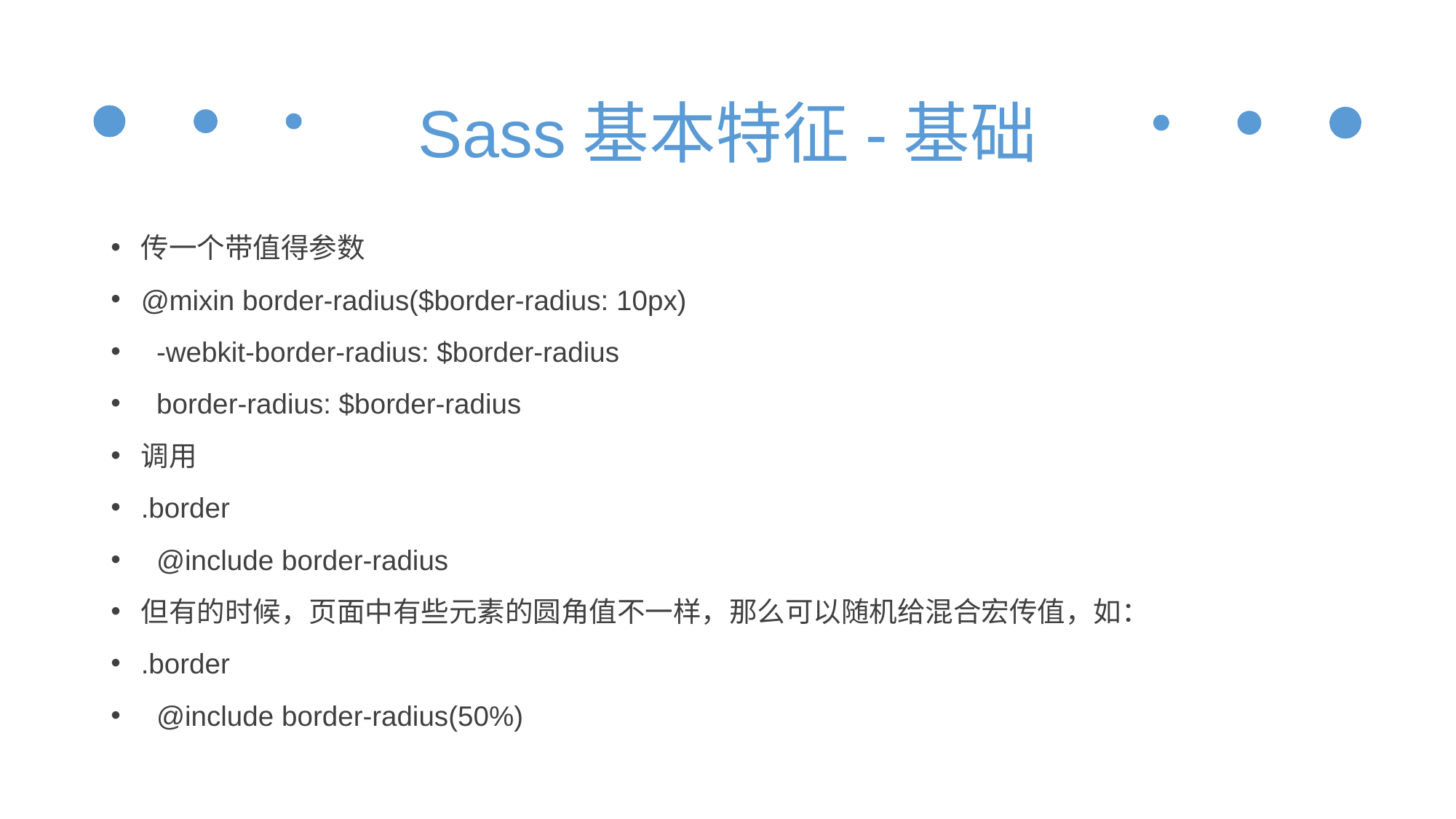

# Sass基本特征-基础
传一个带值得参数
@mixin border-radius($border-radius: 10px)
  -webkit-border-radius: $border-radius
  border-radius: $border-radius
调用
.border
  @include border-radius
但有的时候，页面中有些元素的圆角值不一样，那么可以随机给混合宏传值，如：
.border
  @include border-radius(50%)